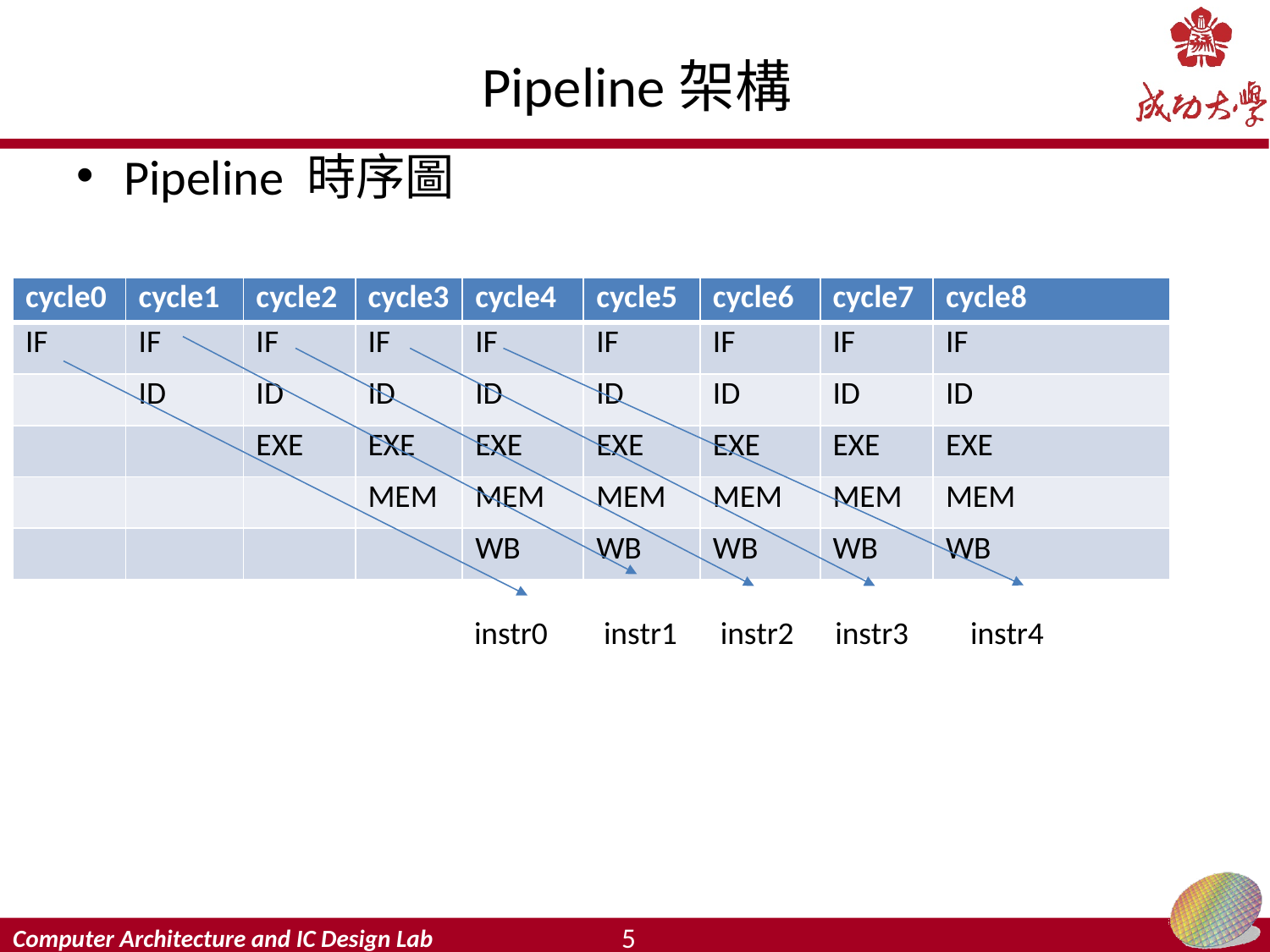

# Pipeline架構
Pipeline 時序圖
| cycle0 | cycle1 | cycle2 | cycle3 | cycle4 | cycle5 | cycle6 | cycle7 | cycle8 |
| --- | --- | --- | --- | --- | --- | --- | --- | --- |
| IF | IF | IF | IF | IF | IF | IF | IF | IF |
|  | ID | ID | ID | ID | ID | ID | ID | ID |
|  |  | EXE | EXE | EXE | EXE | EXE | EXE | EXE |
|  |  |  | MEM | MEM | MEM | MEM | MEM | MEM |
|  |  |  |  | WB | WB | WB | WB | WB |
instr0
instr1
instr2
instr3
instr4
5